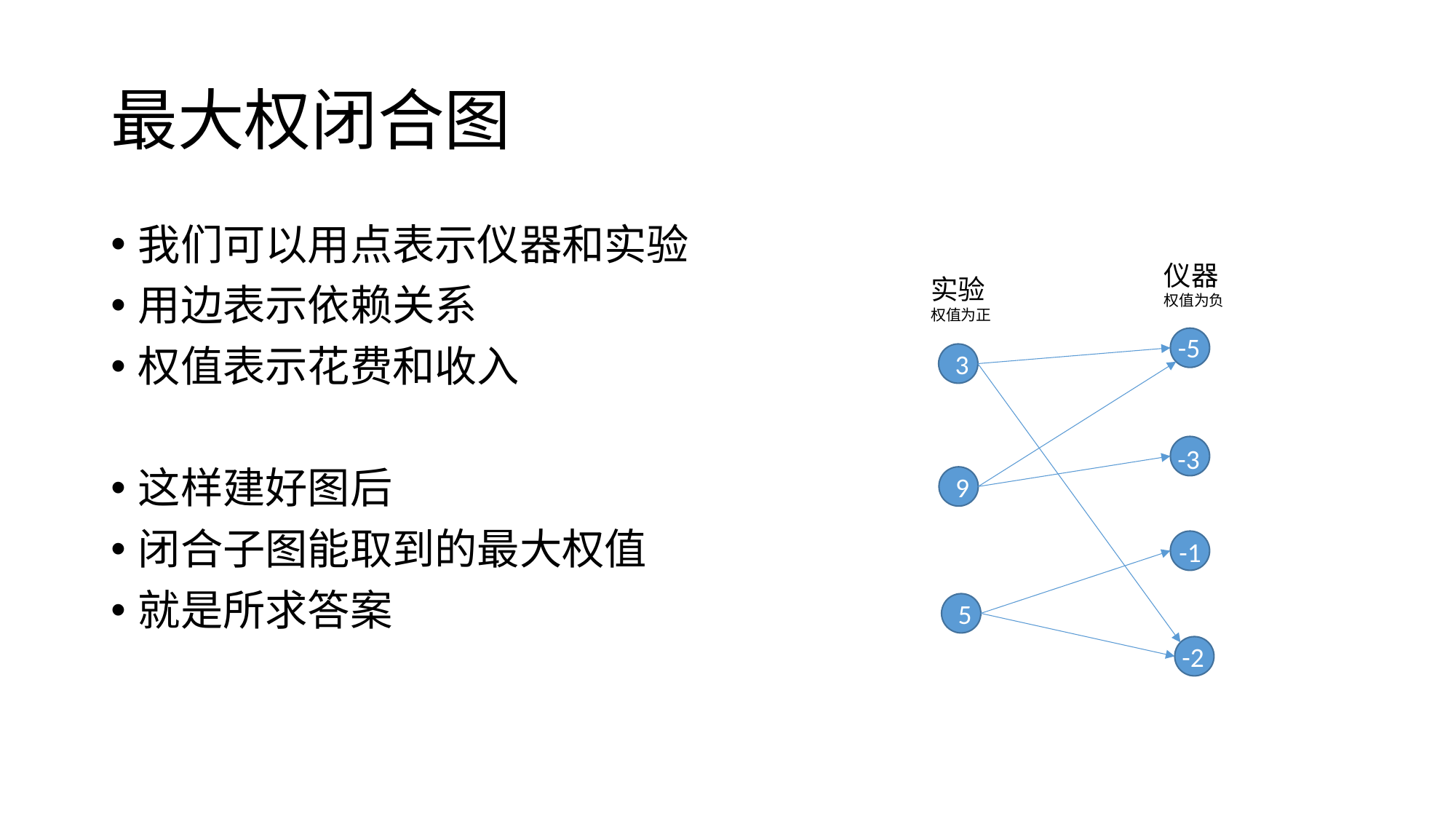

# 最大权闭合图
我们可以用点表示仪器和实验
用边表示依赖关系
权值表示花费和收入

这样建好图后
闭合子图能取到的最大权值
就是所求答案
仪器
权值为负
实验
权值为正
-5

3
-3

9
-1

5
-2